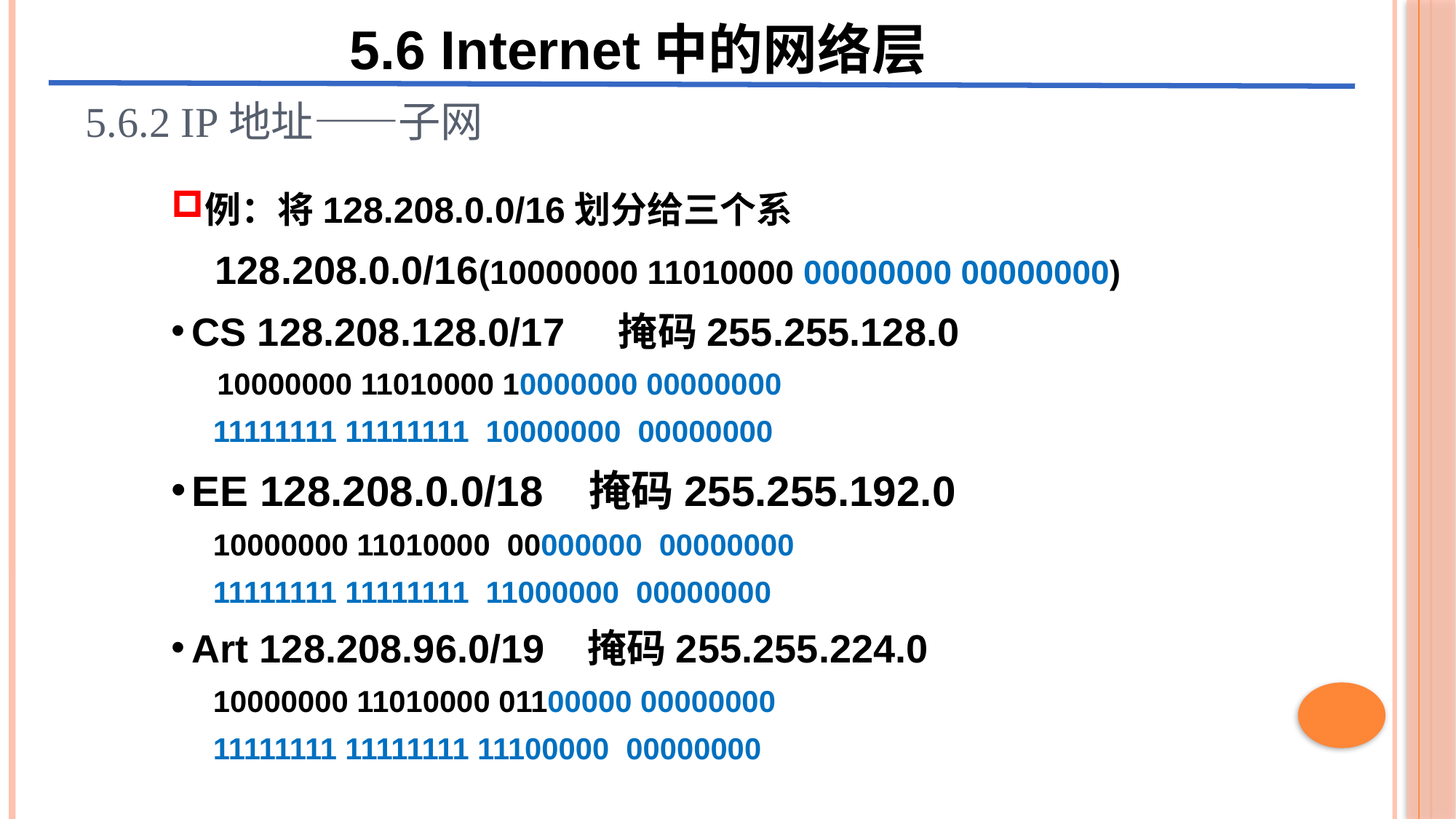

5.6 Internet中的网络层
# 5.6.2 IP地址——子网

例：将128.208.0.0/16划分给三个系
    128.208.0.0/16(10000000 11010000 00000000 00000000)
CS 128.208.128.0/17    掩码255.255.128.0
      10000000 11010000 10000000 00000000
     11111111 11111111  10000000  00000000
EE 128.208.0.0/18   掩码255.255.192.0
     10000000 11010000  00000000  00000000
     11111111 11111111  11000000  00000000
Art 128.208.96.0/19   掩码255.255.224.0
     10000000 11010000 01100000 00000000
     11111111 11111111 11100000  00000000